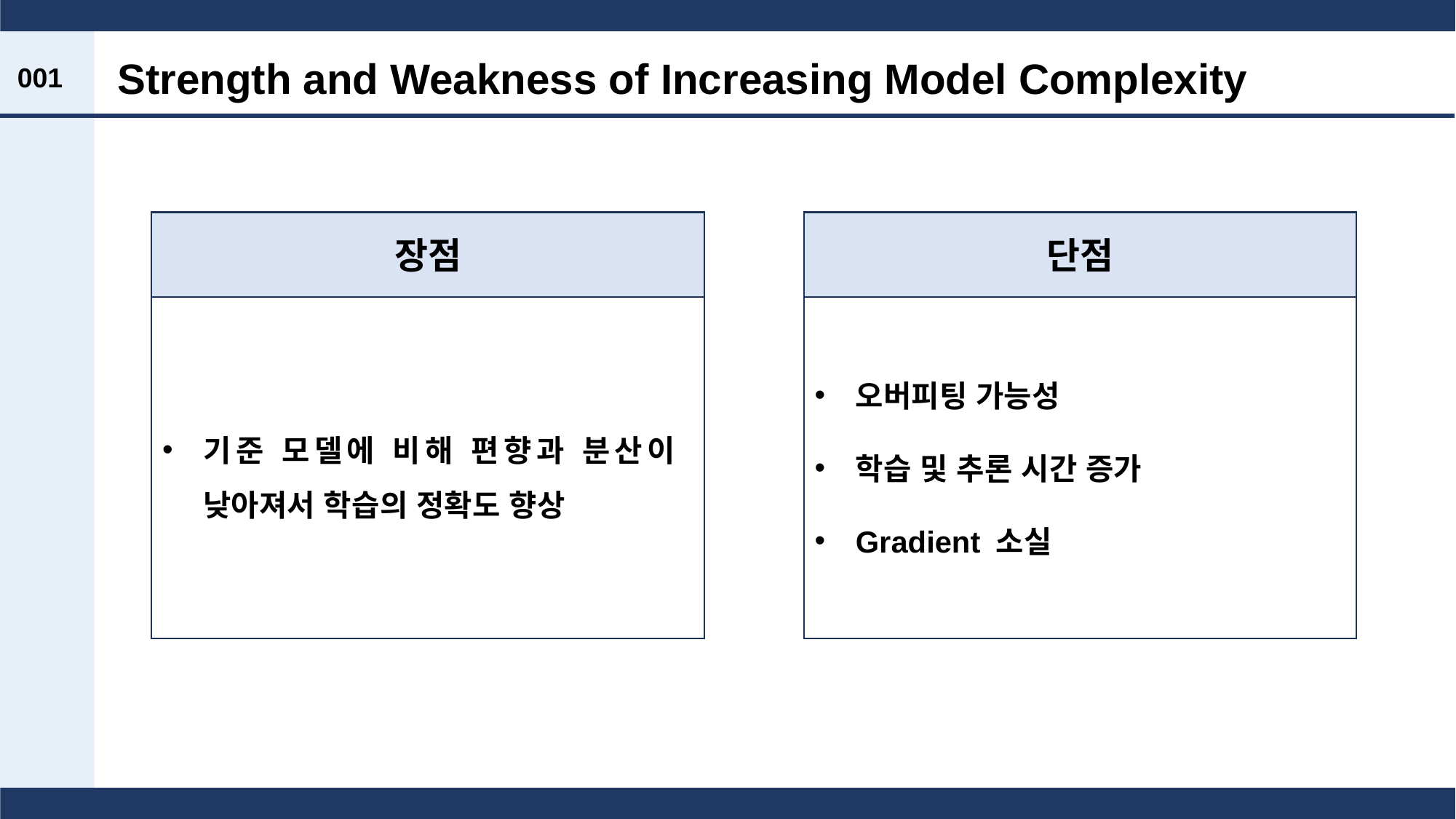

Strength and Weakness of Increasing Model Complexity
001
장점
단점
기준 모델에 비해 편향과 분산이
낮아져서 학습의 정확도 향상
오버피팅 가능성

학습 및 추론 시간 증가

Gradient 소실